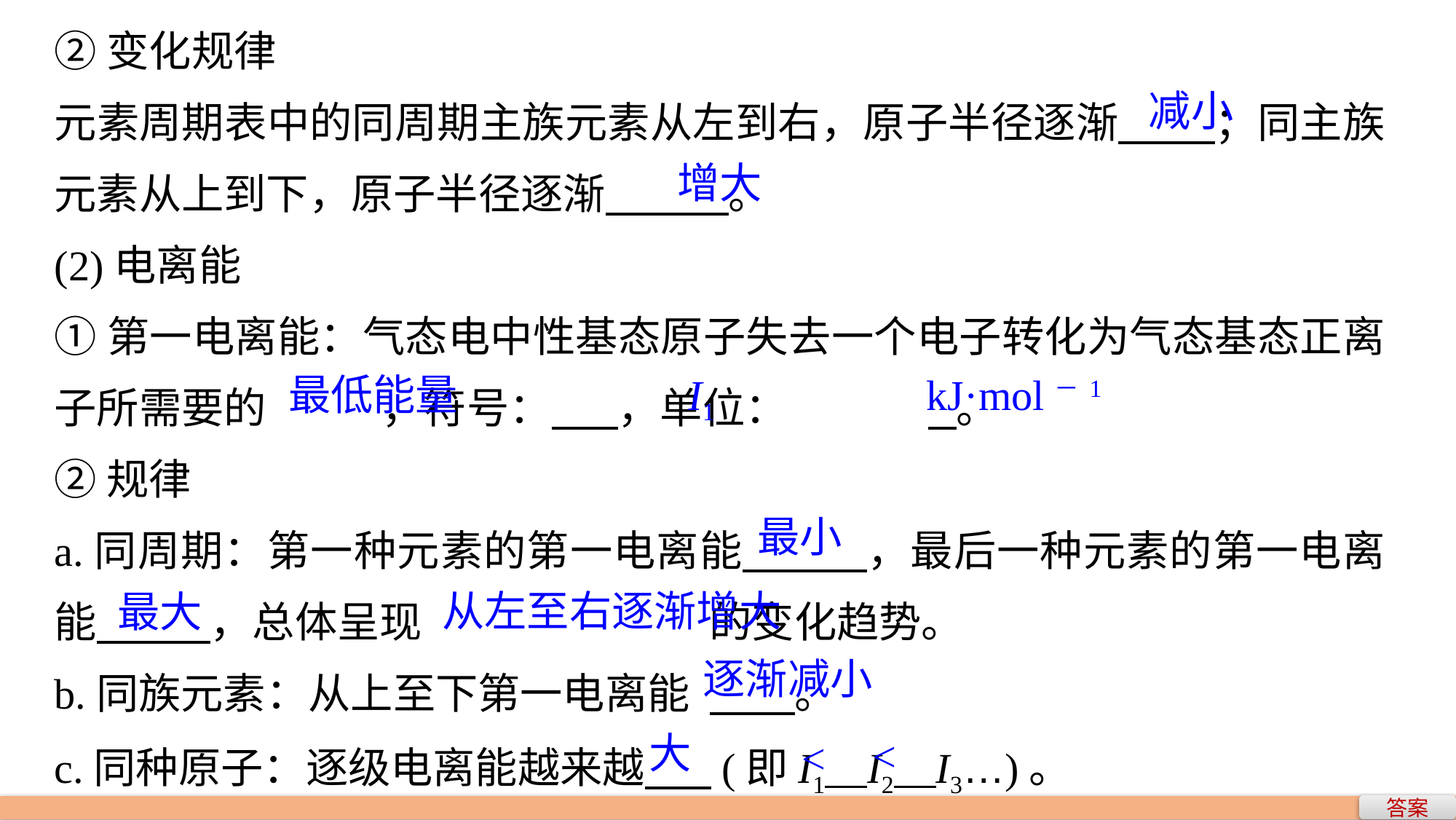

②变化规律
元素周期表中的同周期主族元素从左到右，原子半径逐渐          ；同主族元素从上到下，原子半径逐渐             。
(2)电离能
①第一电离能：气态电中性基态原子失去一个电子转化为气态基态正离子所需要的		，符号：       ，单位：		   。
②规律
a.同周期：第一种元素的第一电离能            ，最后一种元素的第一电离能            ，总体呈现			的变化趋势。
b.同族元素：从上至下第一电离能	         。
c.同种原子：逐级电离能越来越       (即I1    I2    I3…)。
减小
增大
I1
kJ·mol－1
最低能量
最小
从左至右逐渐增大
最大
逐渐减小
大
<
<
答案